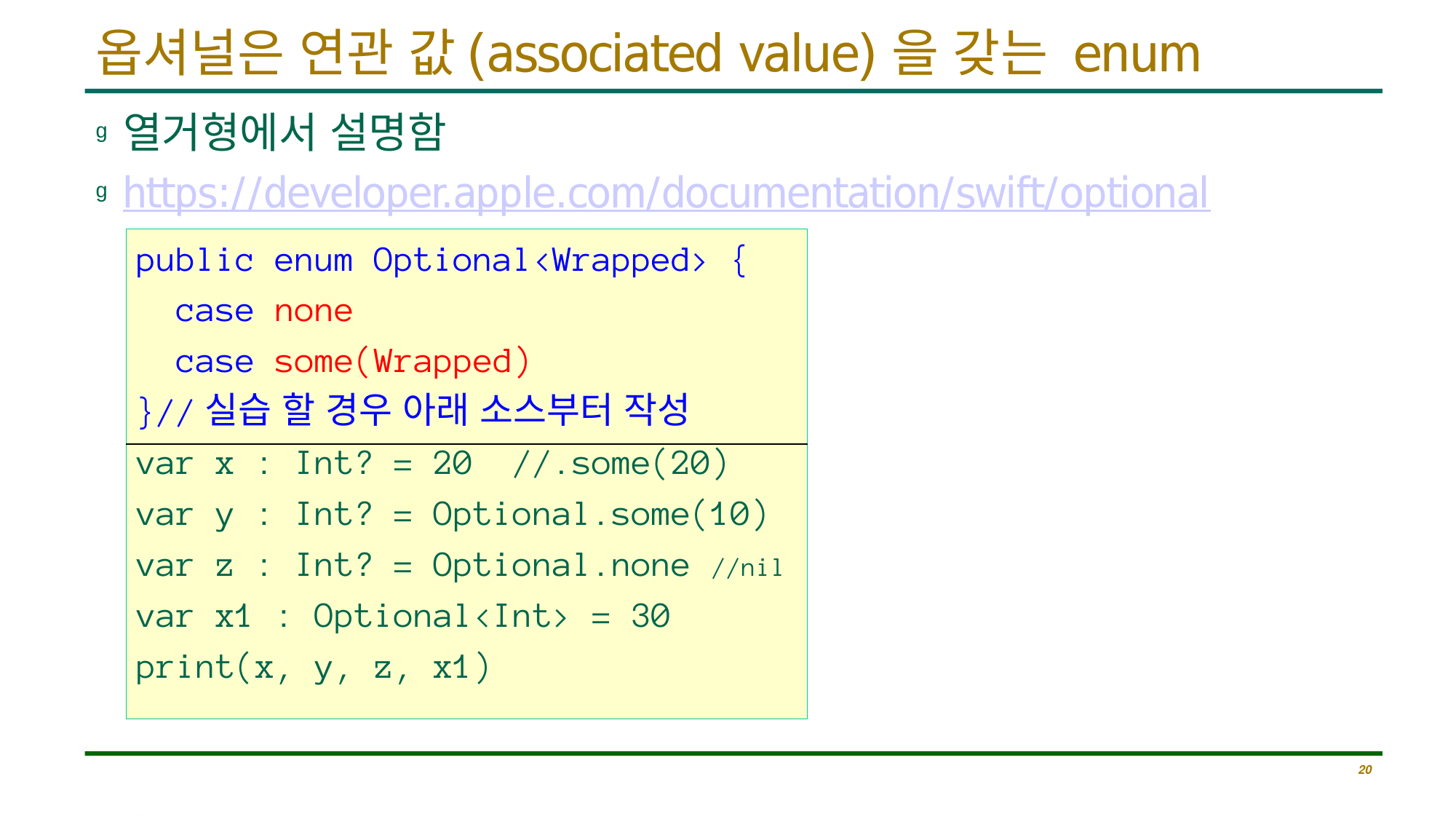

# 옵셔널은 연관 값(associated value)을 갖는 enum
열거형에서 설명함
https://developer.apple.com/documentation/swift/optional

public enum Optional<Wrapped> {
  case none
  case some(Wrapped)
}//실습 할 경우 아래 소스부터 작성
var x : Int? = 20  //.some(20)
var y : Int? = Optional.some(10)
var z : Int? = Optional.none //nil
var x1 : Optional<Int> = 30
print(x, y, z, x1)